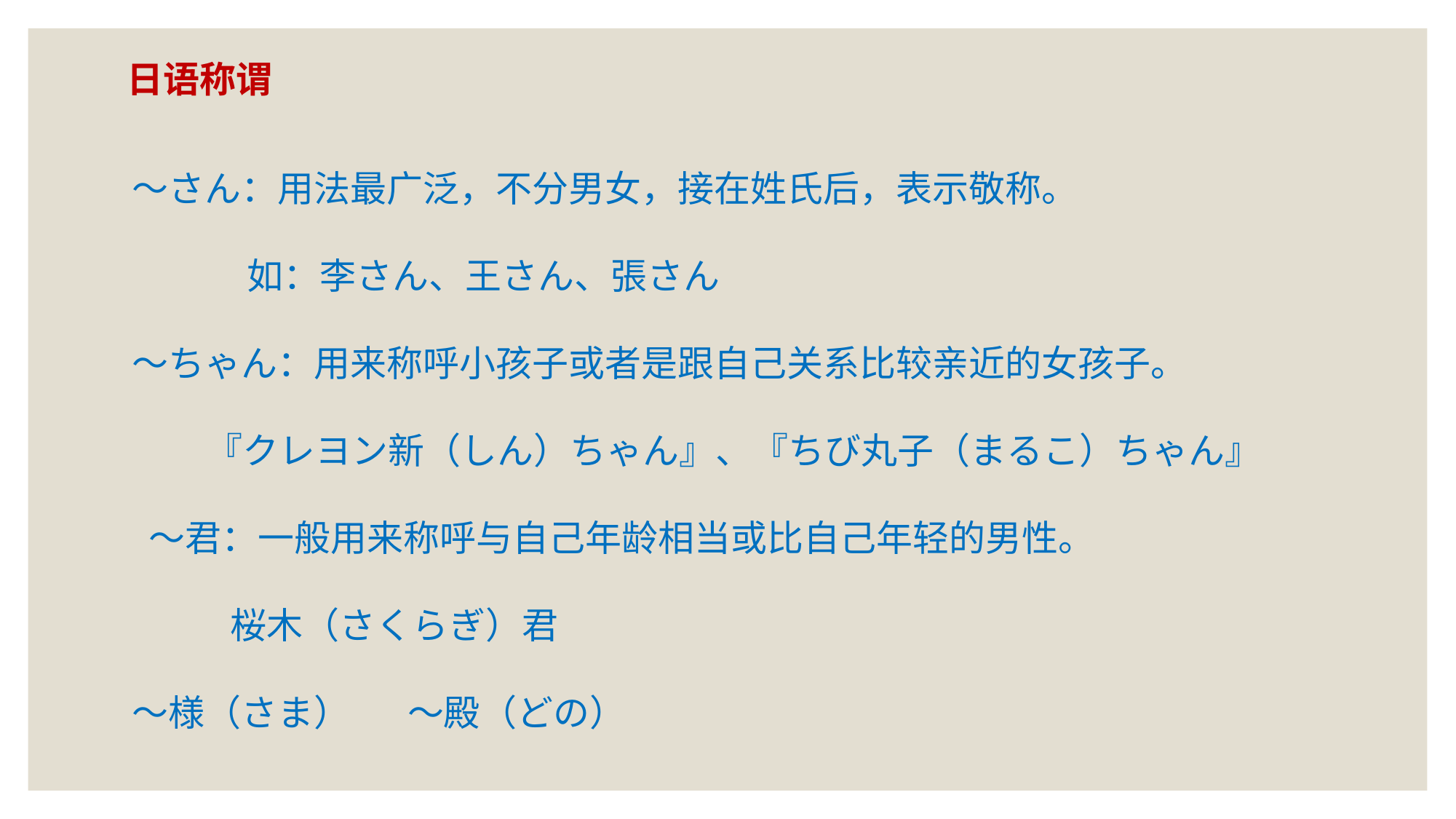

# 日语称谓
～さん：用法最广泛，不分男女，接在姓氏后，表示敬称。
             如：李さん、王さん、張さん
～ちゃん：用来称呼小孩子或者是跟自己关系比较亲近的女孩子。
        『クレヨン新（しん）ちゃん』、『ちび丸子（まるこ）ちゃん』
 ～君：一般用来称呼与自己年龄相当或比自己年轻的男性。
           桜木（さくらぎ）君
～様（さま）       ～殿（どの）